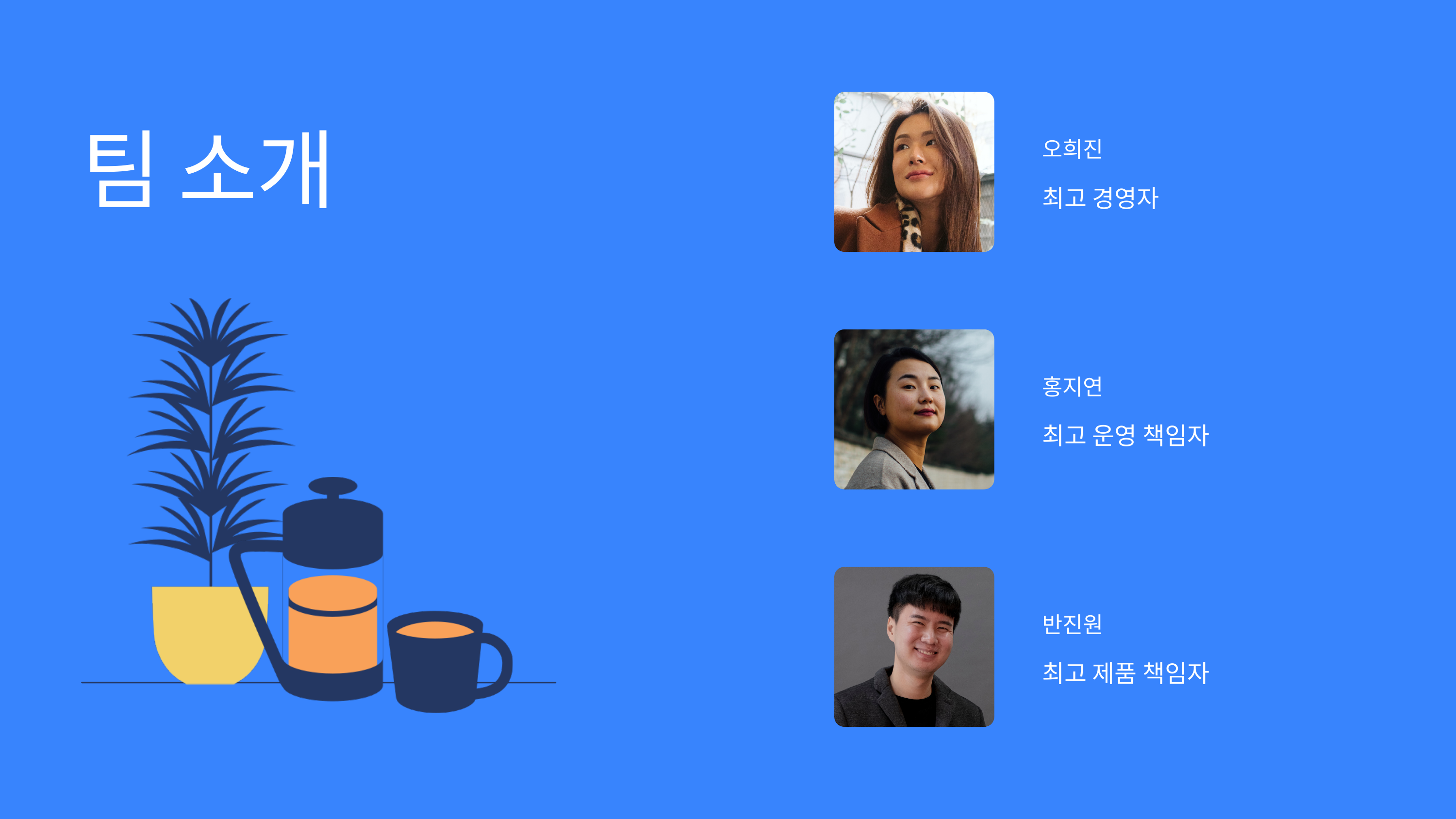

팀 소개
오희진
최고 경영자

홍지연
최고 운영 책임자

반진원
최고 제품 책임자